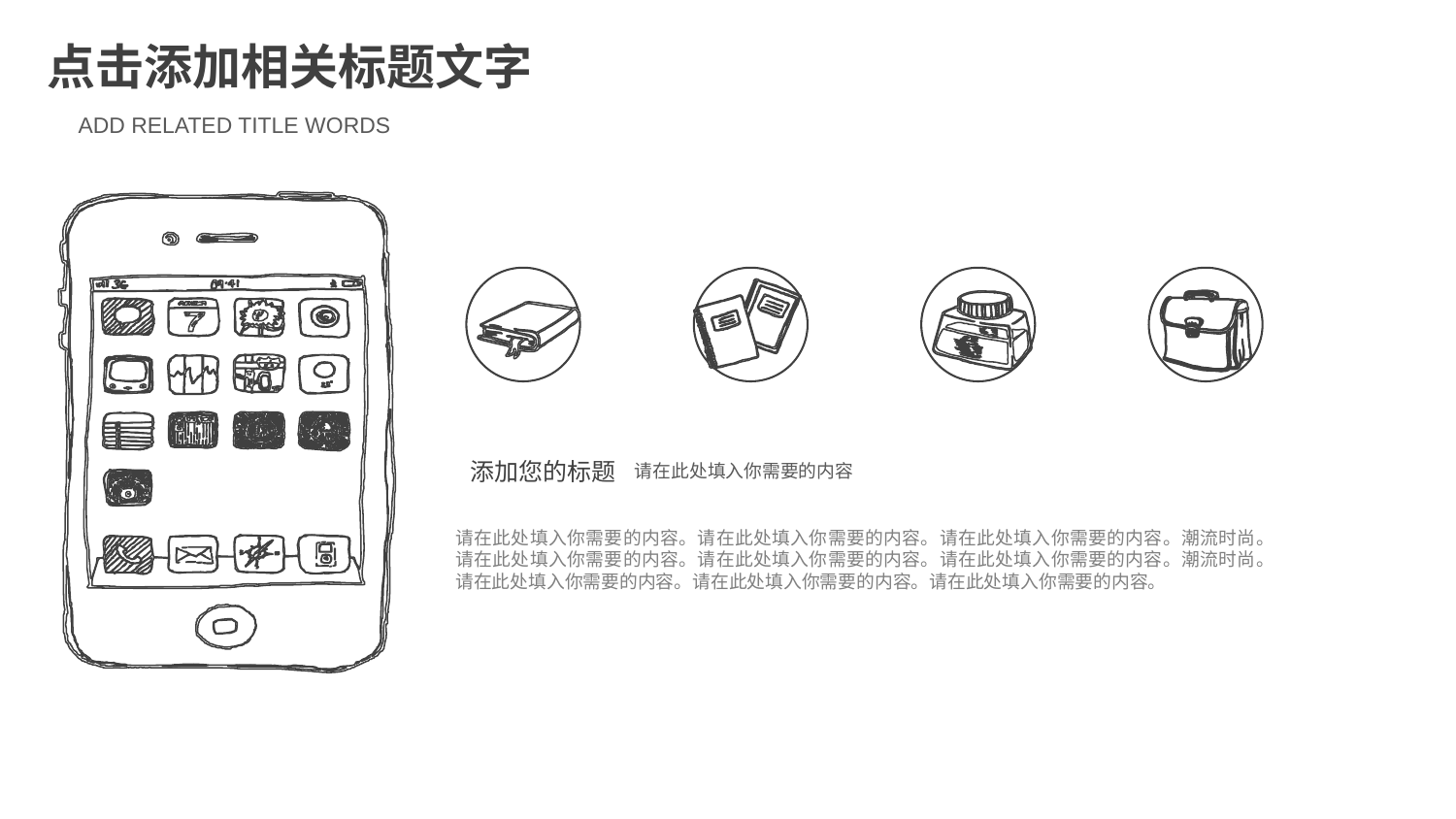

添加您的标题
请在此处填入你需要的内容
请在此处填入你需要的内容。请在此处填入你需要的内容。请在此处填入你需要的内容。潮流时尚。请在此处填入你需要的内容。请在此处填入你需要的内容。请在此处填入你需要的内容。潮流时尚。请在此处填入你需要的内容。请在此处填入你需要的内容。请在此处填入你需要的内容。